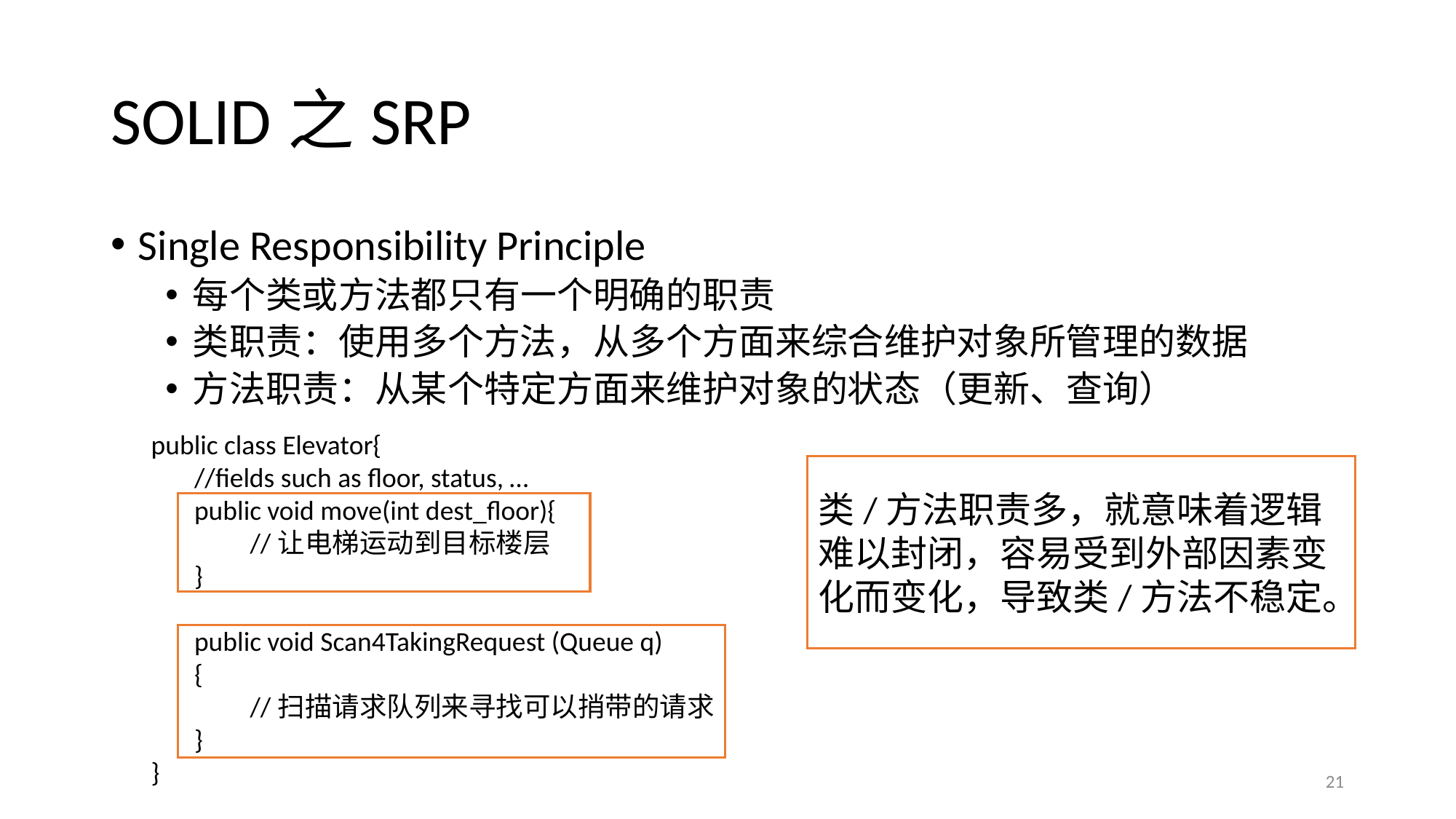

# SOLID之SRP
Single Responsibility Principle
每个类或方法都只有一个明确的职责
类职责：使用多个方法，从多个方面来综合维护对象所管理的数据
方法职责：从某个特定方面来维护对象的状态（更新、查询）
public class Elevator{
       //fields such as floor, status, …
       public void move(int dest_floor){
                //让电梯运动到目标楼层
       }

       public void Scan4TakingRequest (Queue q)
       {
                //扫描请求队列来寻找可以捎带的请求
       }
}
类/方法职责多，就意味着逻辑难以封闭，容易受到外部因素变化而变化，导致类/方法不稳定。

21